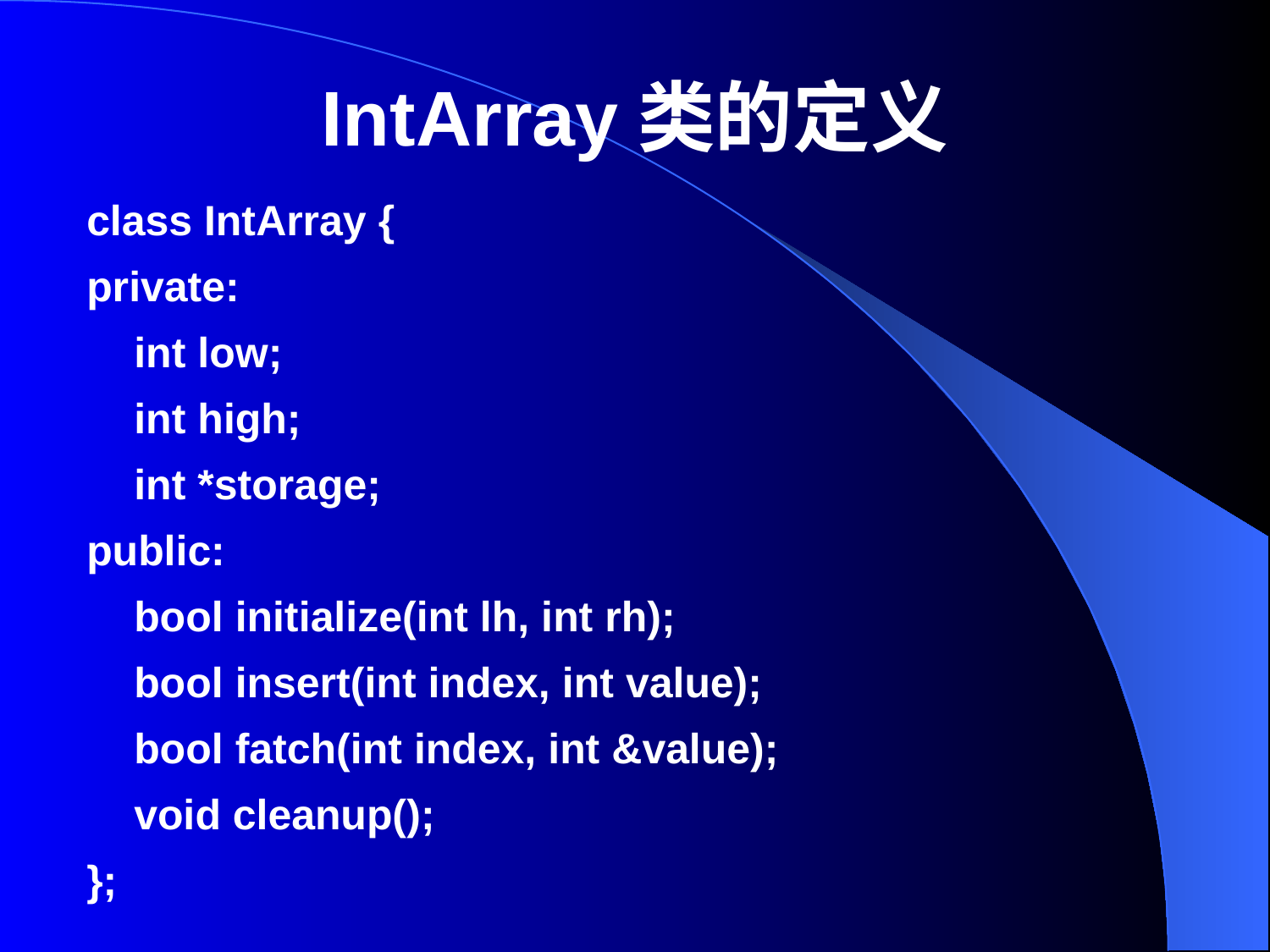

# IntArray类的定义
class IntArray {
private:
    int low;
    int high;
    int *storage;
public:
    bool initialize(int lh, int rh);
    bool insert(int index, int value);
    bool fatch(int index, int &value);
    void cleanup();
};